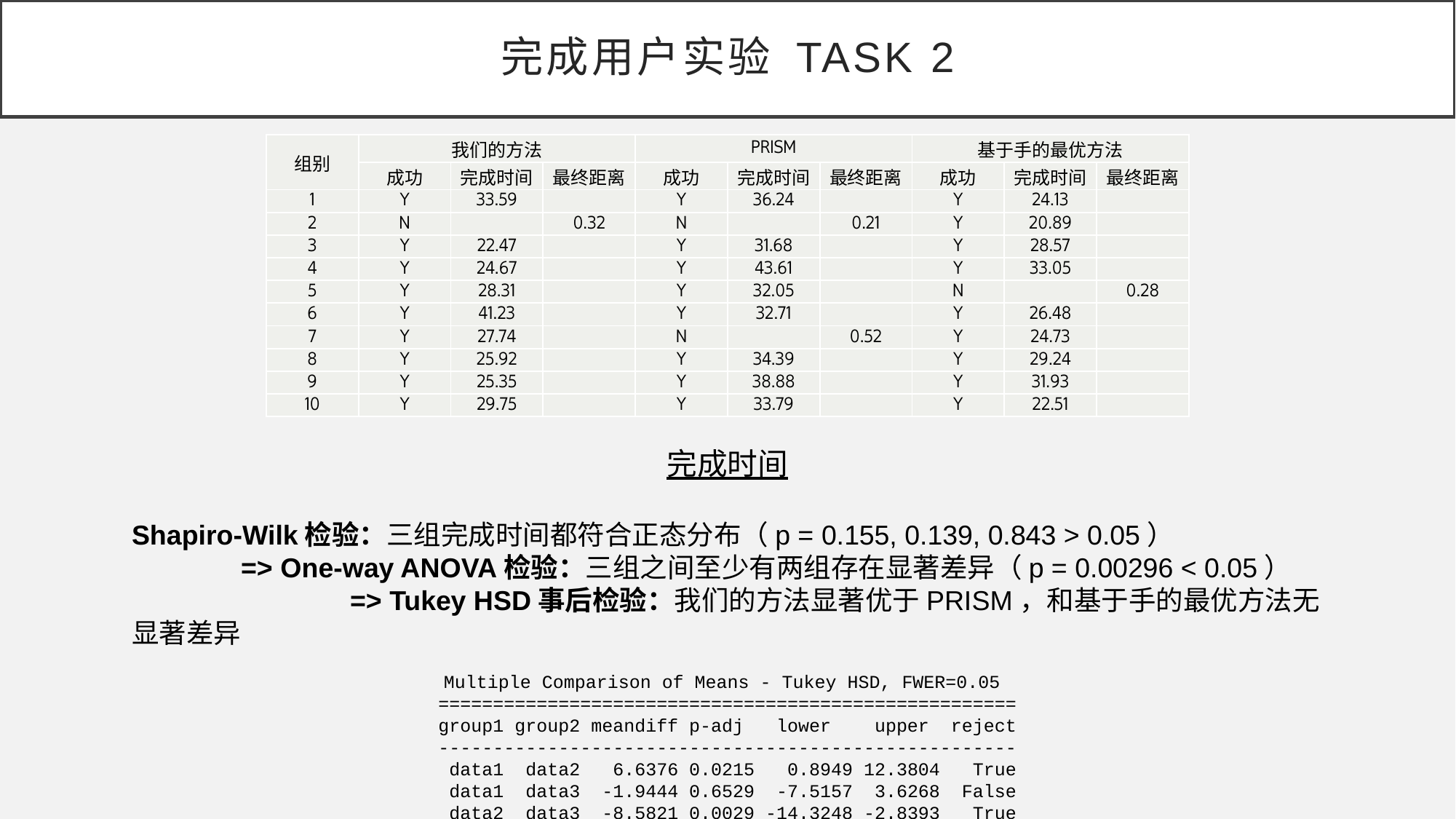

# 完成用户实验 Task 2
| 组别 | 我们的方法 |  |  | PRISM |  |  | 基于手的最优方法 |  |  |
| --- | --- | --- | --- | --- | --- | --- | --- | --- | --- |
|  | 成功 | 完成时间 | 最终距离 | 成功 | 完成时间 | 最终距离 | 成功 | 完成时间 | 最终距离 |
| 1 | Y | 33.59 |  | Y | 36.24 |  | Y | 24.13 |  |
| 2 | N |  | 0.32 | N |  | 0.21 | Y | 20.89 |  |
| 3 | Y | 22.47 |  | Y | 31.68 |  | Y | 28.57 |  |
| 4 | Y | 24.67 |  | Y | 43.61 |  | Y | 33.05 |  |
| 5 | Y | 28.31 |  | Y | 32.05 |  | N |  | 0.28 |
| 6 | Y | 41.23 |  | Y | 32.71 |  | Y | 26.48 |  |
| 7 | Y | 27.74 |  | N |  | 0.52 | Y | 24.73 |  |
| 8 | Y | 25.92 |  | Y | 34.39 |  | Y | 29.24 |  |
| 9 | Y | 25.35 |  | Y | 38.88 |  | Y | 31.93 |  |
| 10 | Y | 29.75 |  | Y | 33.79 |  | Y | 22.51 |  |
完成时间

Shapiro-Wilk检验：三组完成时间都符合正态分布（p = 0.155, 0.139, 0.843 > 0.05）
	=> One-way ANOVA检验：三组之间至少有两组存在显著差异（p = 0.00296 < 0.05）
		=> Tukey HSD事后检验：我们的方法显著优于PRISM，和基于手的最优方法无显著差异

Multiple Comparison of Means - Tukey HSD, FWER=0.05
=====================================================
group1 group2 meandiff p-adj   lower    upper  reject
-----------------------------------------------------
 data1  data2   6.6376 0.0215   0.8949 12.3804   True
 data1  data3  -1.9444 0.6529  -7.5157  3.6268  False
 data2  data3  -8.5821 0.0029 -14.3248 -2.8393   True
-----------------------------------------------------